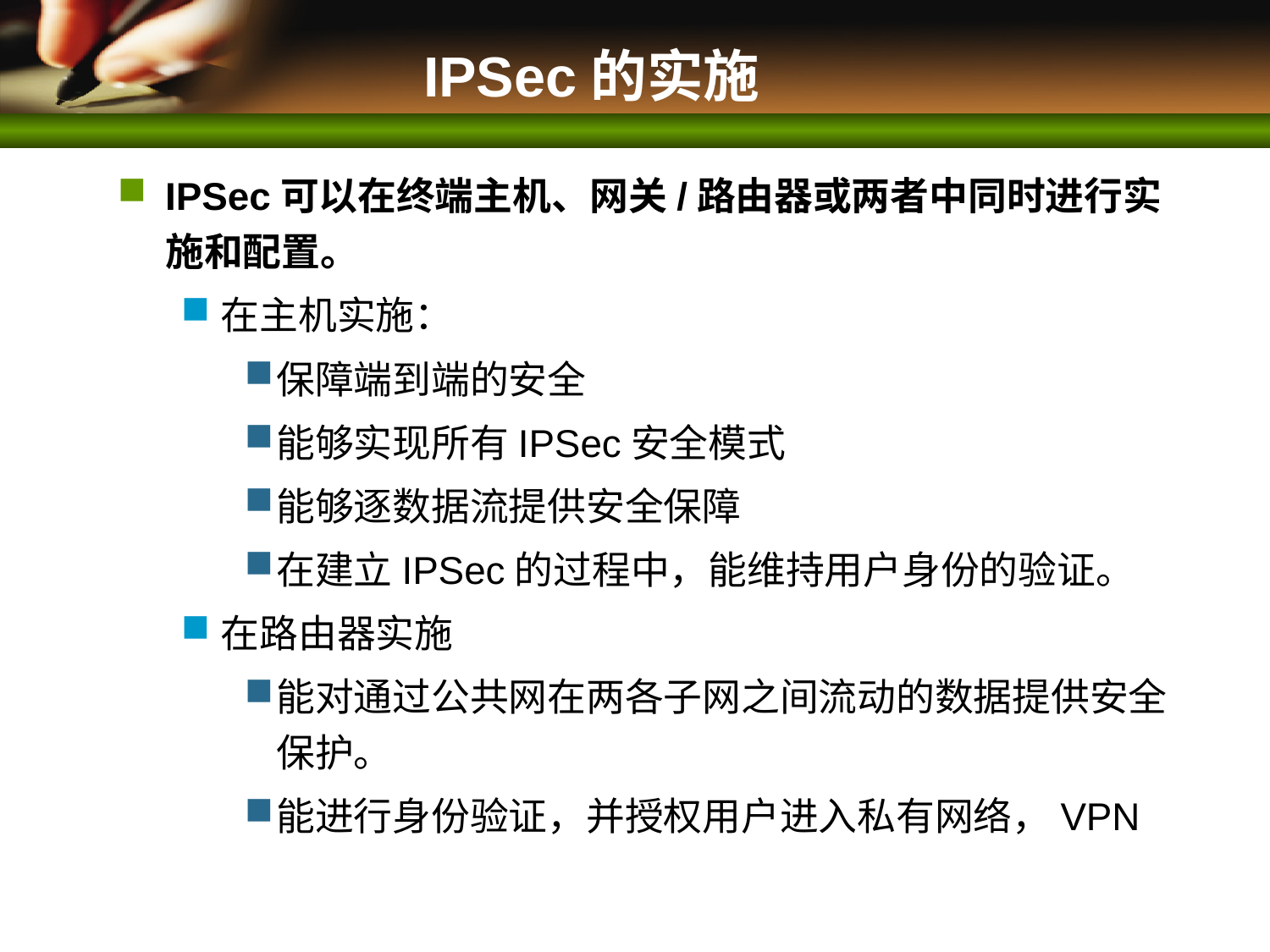

# IPSec的实施
IPSec可以在终端主机、网关/路由器或两者中同时进行实施和配置。
在主机实施：
保障端到端的安全
能够实现所有IPSec安全模式
能够逐数据流提供安全保障
在建立IPSec的过程中，能维持用户身份的验证。
在路由器实施
能对通过公共网在两各子网之间流动的数据提供安全保护。
能进行身份验证，并授权用户进入私有网络，VPN